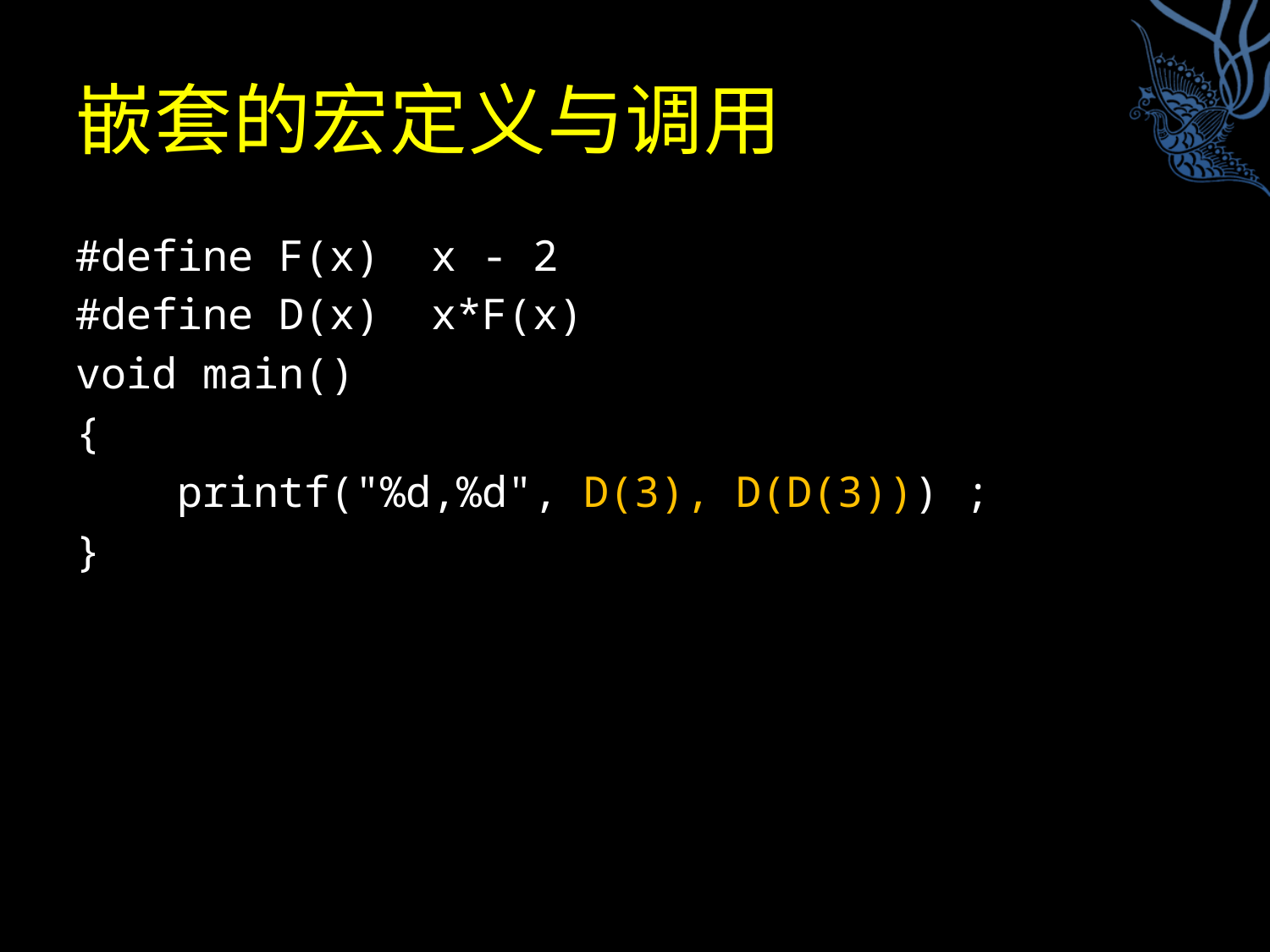

# 嵌套的宏定义与调用
#define F(x)  x - 2
#define D(x)  x*F(x)
void main()
{
    printf("%d,%d", D(3), D(D(3))) ;
}